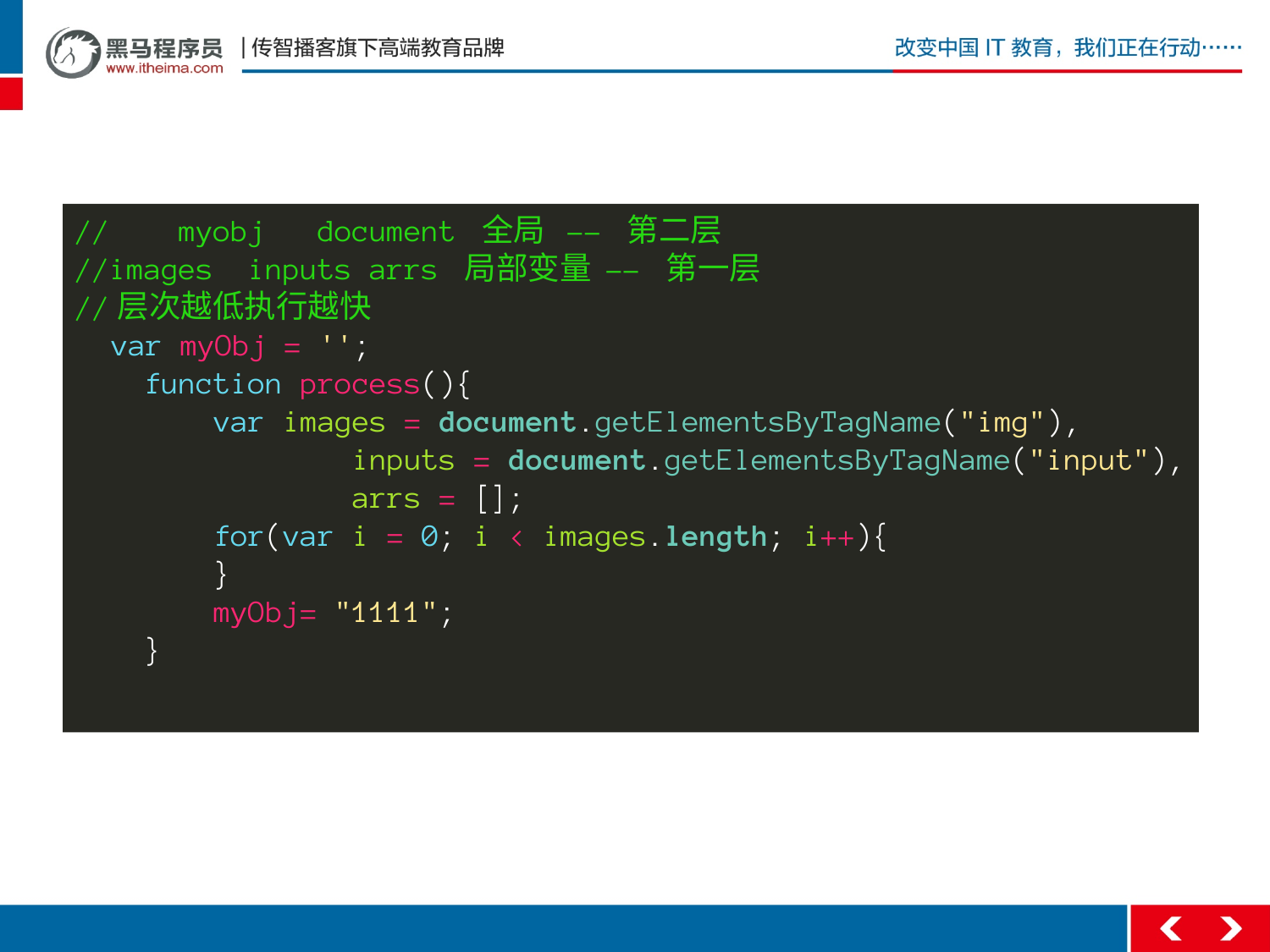

#
//    myobj   document 全局  -- 第二层
//images  inputs arrs 局部变量 -- 第一层
//层次越低执行越快
    var myObj = '';
    function process(){
        var images = document.getElementsByTagName("img"),
                inputs = document.getElementsByTagName("input"),
                arrs = [];
        for(var i = 0; i < images.length; i++){
        }
        myObj= "1111";
    }